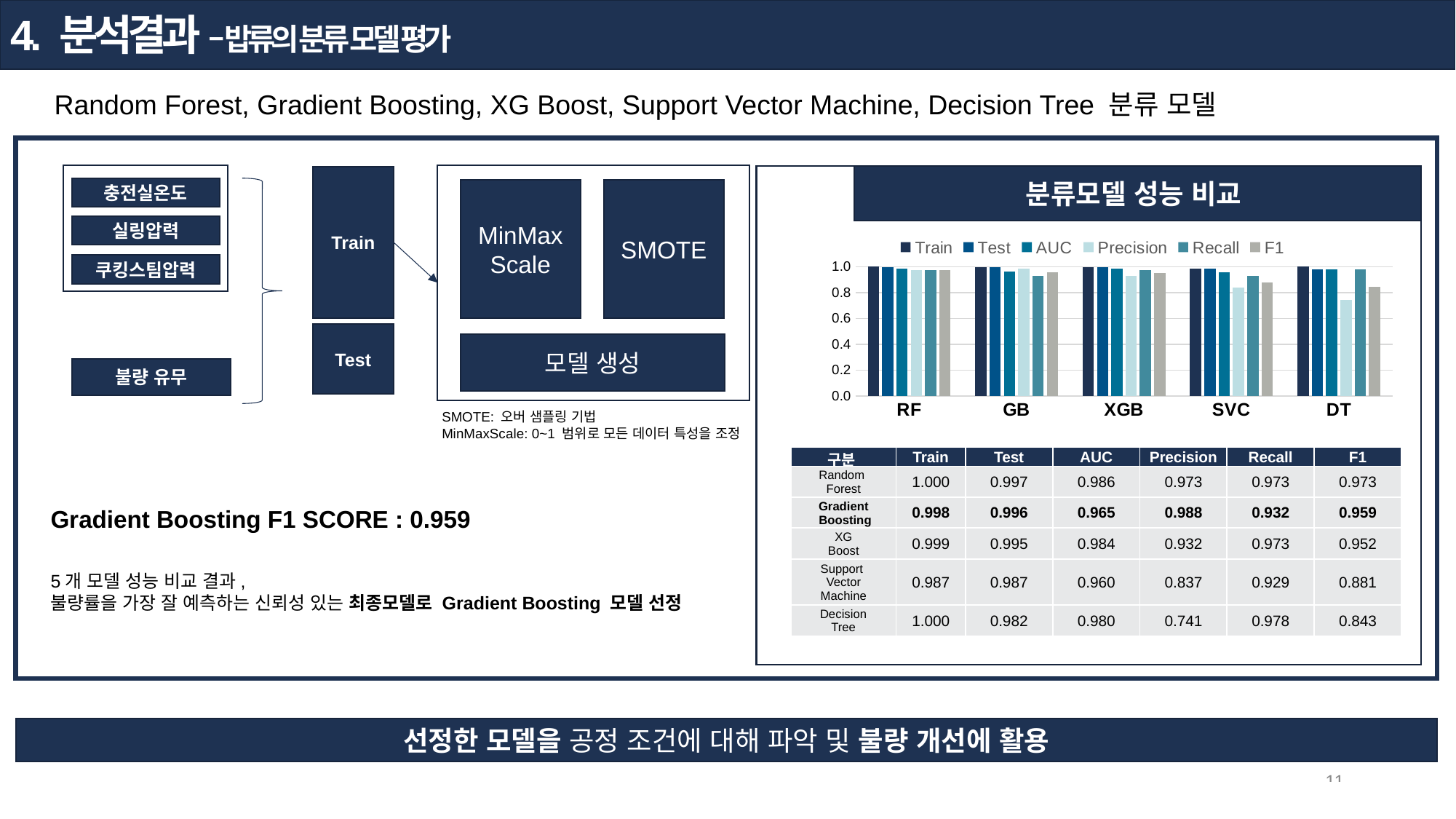

4. 분석결과 – 밥류의 분류 모델 평가
Random Forest, Gradient Boosting, XG Boost, Support Vector Machine, Decision Tree 분류 모델

Train
충전실온도

MinMaxScale
SMOTE
실링압력
쿠킹스팀압력
Test
모델 생성
불량 유무

분류모델 성능 비교

### Chart

| Category | Train | Test | AUC | Precision | Recall | F1 |
|---|---|---|---|---|---|---|
| RF | 1.0 | 0.997 | 0.986 | 0.973 | 0.973 | 0.973 |
| GB | 0.998 | 0.996 | 0.965 | 0.988 | 0.932 | 0.959 |
| XGB | 0.999 | 0.995 | 0.984 | 0.932 | 0.973 | 0.952 |
| SVC | 0.987 | 0.987 | 0.96 | 0.837 | 0.929 | 0.881 |
| DT | 1.0 | 0.982 | 0.98 | 0.741 | 0.978 | 0.843 |
SMOTE: 오버 샘플링 기법
MinMaxScale: 0~1 범위로 모든 데이터 특성을 조정
| 구분 | Train | Test | AUC | Precision | Recall | F1 |
| --- | --- | --- | --- | --- | --- | --- |
| Random Forest | 1.000 | 0.997 | 0.986 | 0.973 | 0.973 | 0.973 |
| Gradient Boosting | 0.998 | 0.996 | 0.965 | 0.988 | 0.932 | 0.959 |
| XG Boost | 0.999 | 0.995 | 0.984 | 0.932 | 0.973 | 0.952 |
| Support Vector Machine | 0.987 | 0.987 | 0.960 | 0.837 | 0.929 | 0.881 |
| Decision Tree | 1.000 | 0.982 | 0.980 | 0.741 | 0.978 | 0.843 |
Gradient Boosting F1 SCORE : 0.959

5개 모델 성능 비교 결과,
불량률을 가장 잘 예측하는 신뢰성 있는 최종모델로 Gradient Boosting 모델 선정
선정한 모델을 공정 조건에 대해 파악 및 불량 개선에 활용
11